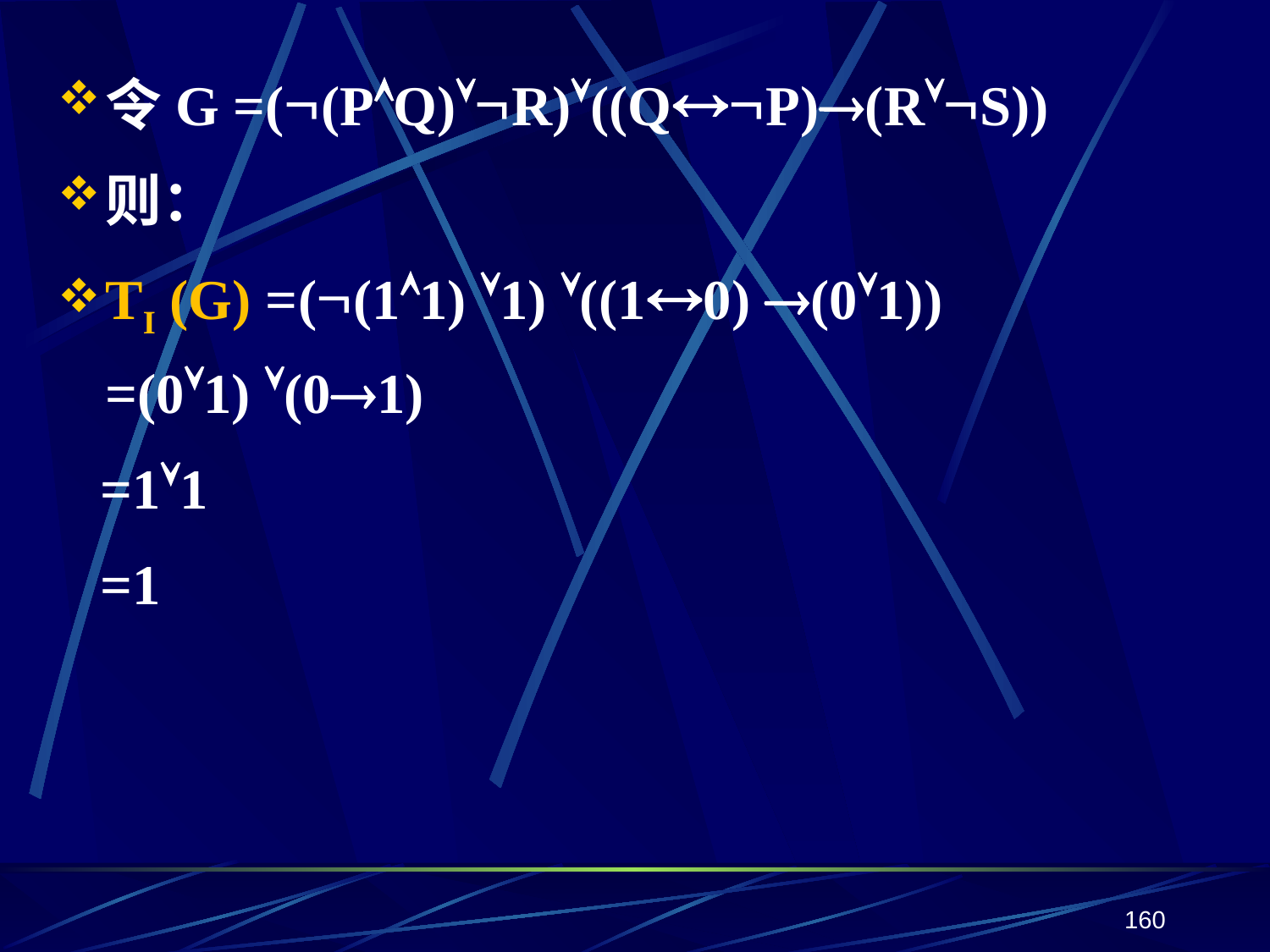

令G =(¬(P∧Q)∨¬R)∨((Q↔¬P)→(R∨¬S))
则：
TI (G) =(¬(1∧1) ∨1) ∨((1↔0) →(0∨1))                 =(0∨1) ∨(0→1)
   =1∨1
   =1

160